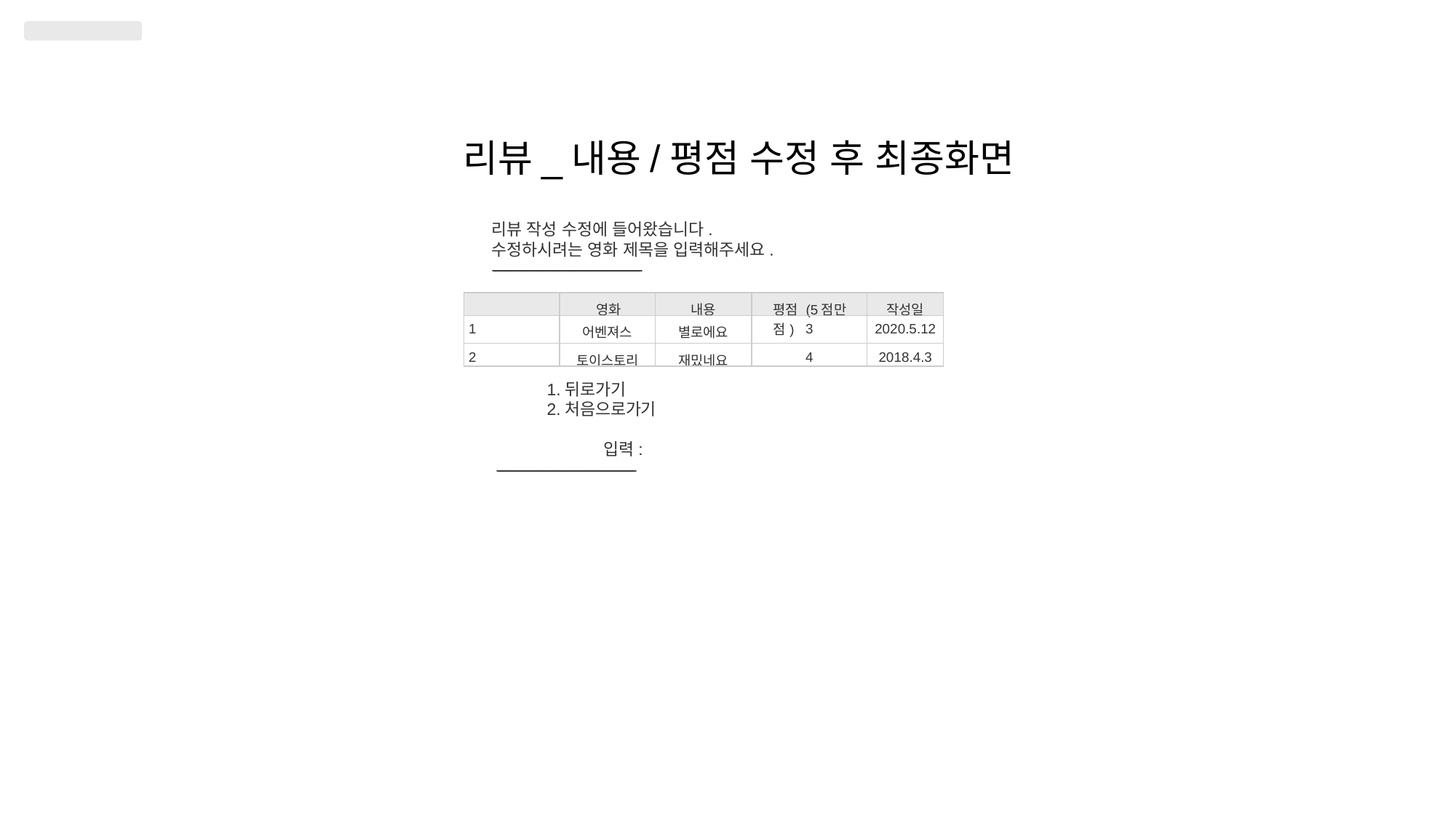

# 리뷰_내용/평점 수정 후 최종화면
리뷰 작성 수정에 들어왔습니다.
수정하시려는 영화 제목을 입력해주세요.
-----------------------------------------------------------------
|  | 영화 | 내용 | 평점 (5점만점) | 작성일 |
| --- | --- | --- | --- | --- |
| 1 | 어벤져스 | 별로에요 | 3 | 2020.5.12 |
| 2 | 토이스토리 | 재밌네요 | 4 | 2018.4.3 |
뒤로가기
처음으로가기

 	입력:
----------------------------------------------------------------